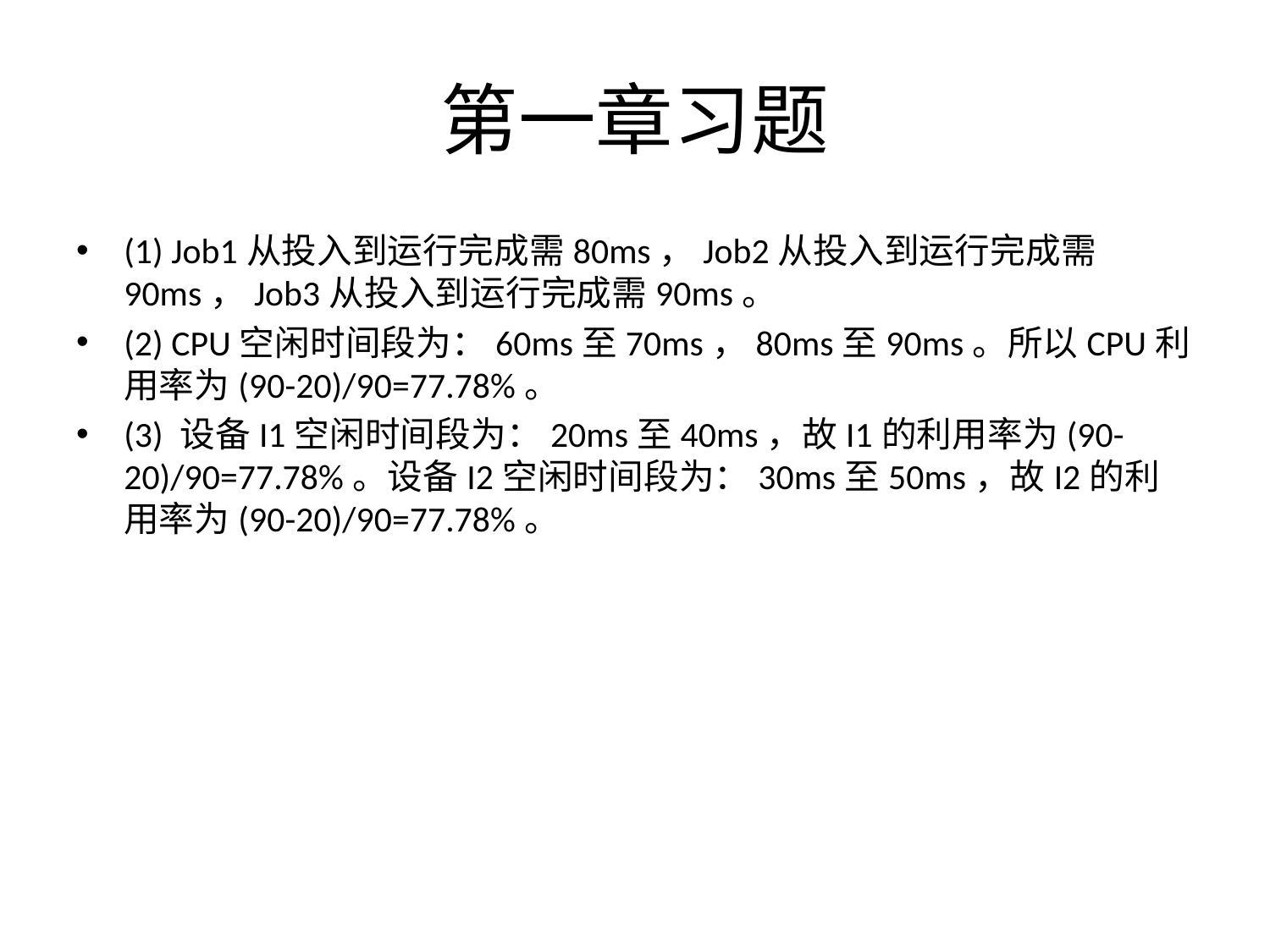

# 第一章习题
(1) Job1从投入到运行完成需80ms，Job2从投入到运行完成需90ms，Job3从投入到运行完成需90ms。
(2) CPU空闲时间段为：60ms至70ms，80ms至90ms。所以CPU利用率为(90-20)/90=77.78%。
(3) 设备I1空闲时间段为：20ms至40ms，故I1的利用率为(90-20)/90=77.78%。设备I2空闲时间段为：30ms至50ms，故I2的利用率为(90-20)/90=77.78%。